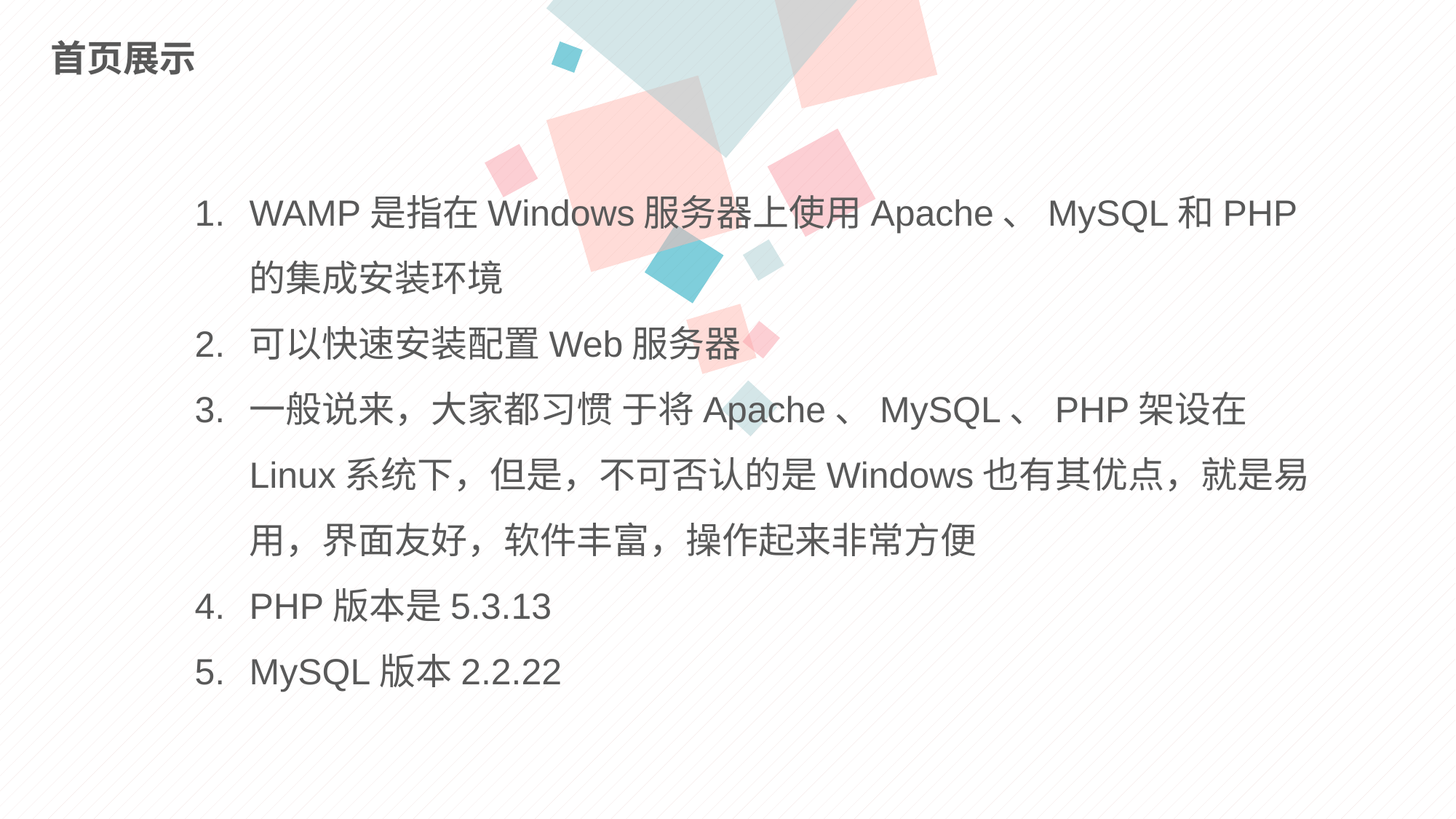

首页展示
WAMP是指在Windows服务器上使用Apache、MySQL和PHP的集成安装环境
可以快速安装配置Web服务器
一般说来，大家都习惯 于将Apache、MySQL、PHP架设在Linux系统下，但是，不可否认的是Windows也有其优点，就是易用，界面友好，软件丰富，操作起来非常方便
PHP版本是5.3.13
MySQL版本2.2.22